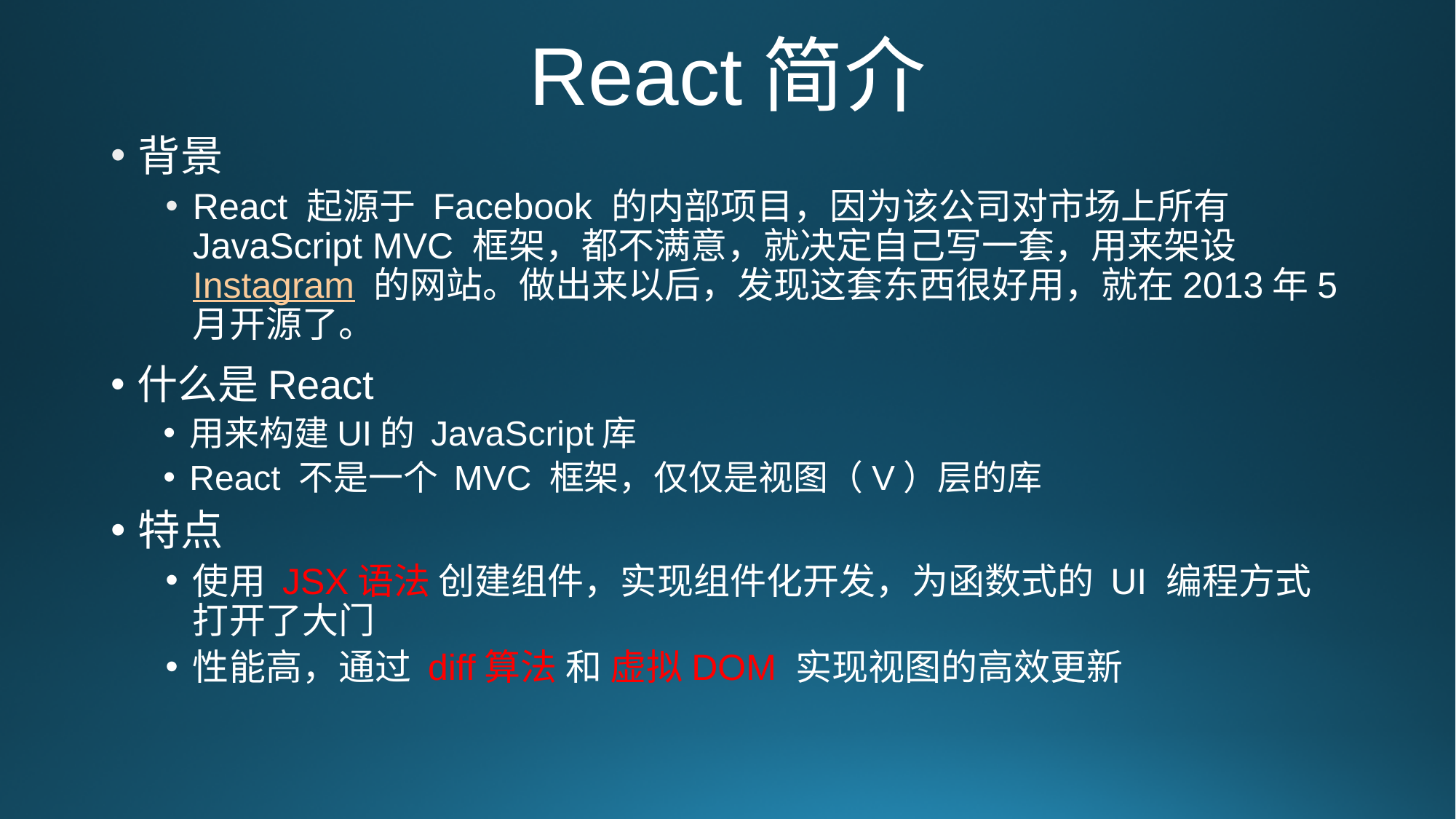

# React简介
背景
React 起源于 Facebook 的内部项目，因为该公司对市场上所有 JavaScript MVC 框架，都不满意，就决定自己写一套，用来架设 Instagram 的网站。做出来以后，发现这套东西很好用，就在2013年5月开源了。
什么是React
用来构建UI的 JavaScript库
React 不是一个 MVC 框架，仅仅是视图（V）层的库
特点
使用 JSX语法 创建组件，实现组件化开发，为函数式的 UI 编程方式打开了大门
性能高，通过 diff算法 和 虚拟DOM 实现视图的高效更新